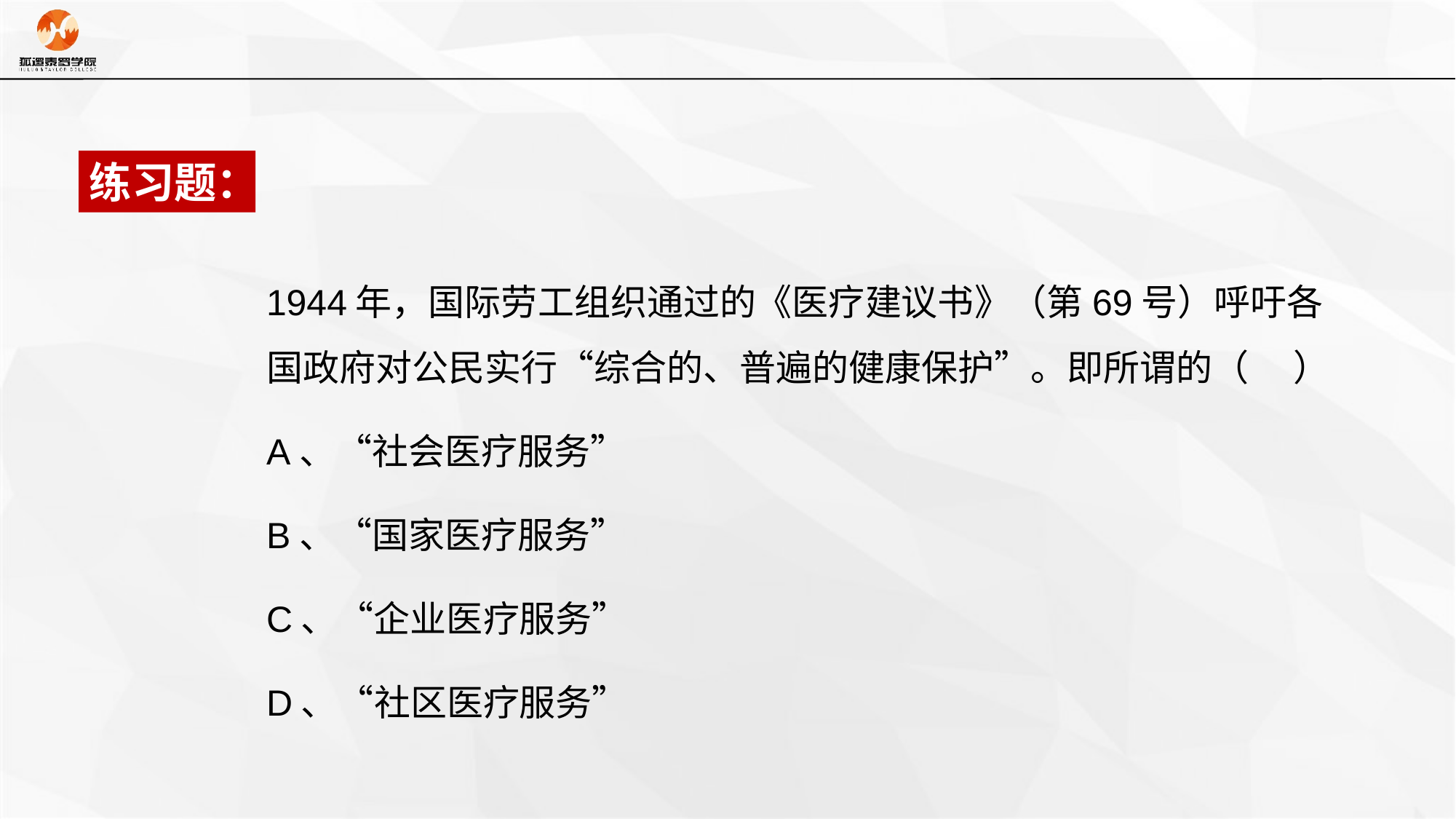

练习题：
1944年，国际劳工组织通过的《医疗建议书》（第69号）呼吁各国政府对公民实行“综合的、普遍的健康保护”。即所谓的（　 ）
A、“社会医疗服务”
B、“国家医疗服务”
C、“企业医疗服务”
D、“社区医疗服务”